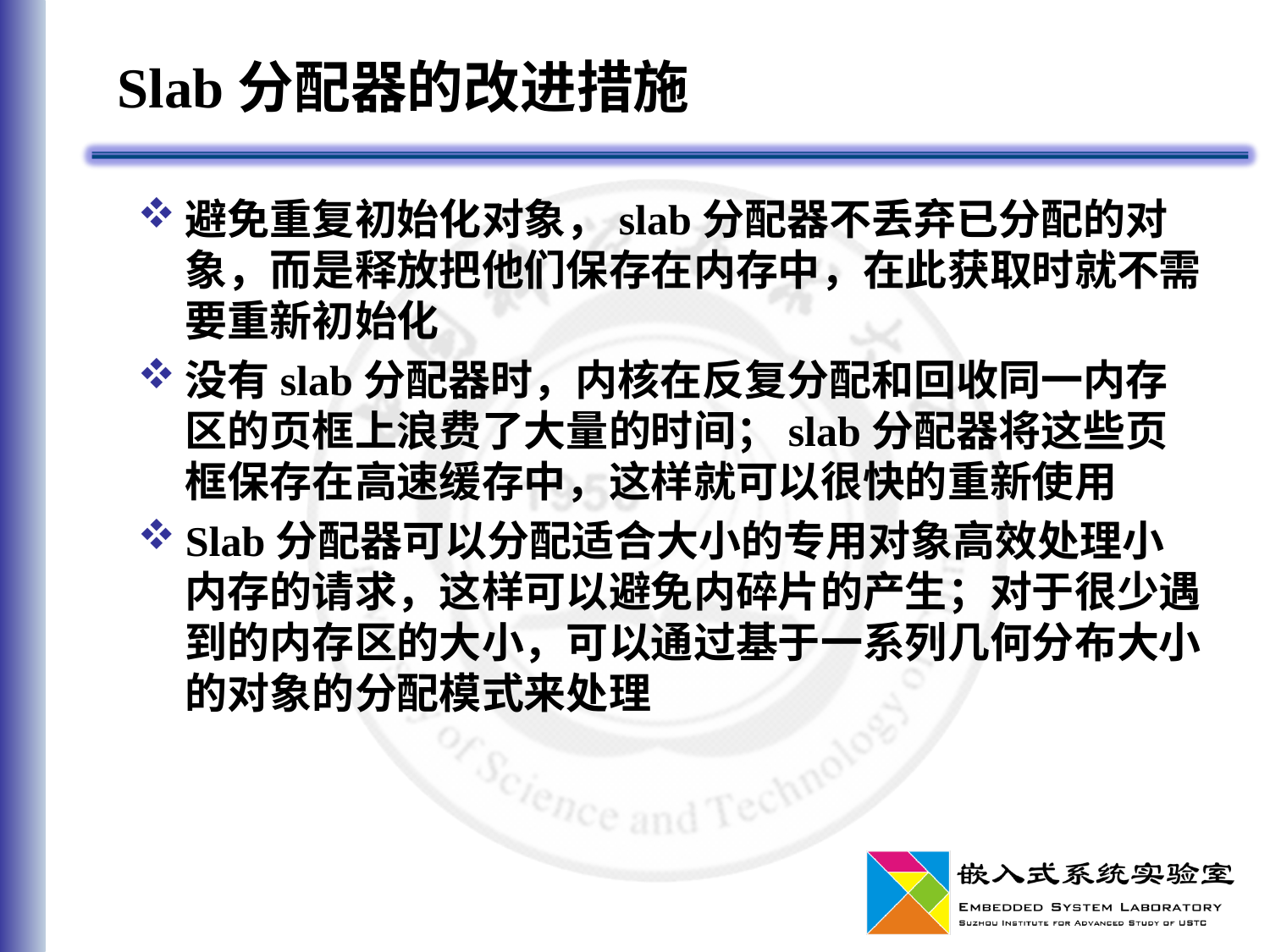

# Slab分配器的改进措施
避免重复初始化对象，slab分配器不丢弃已分配的对象，而是释放把他们保存在内存中，在此获取时就不需要重新初始化
没有slab分配器时，内核在反复分配和回收同一内存区的页框上浪费了大量的时间；slab分配器将这些页框保存在高速缓存中，这样就可以很快的重新使用
Slab分配器可以分配适合大小的专用对象高效处理小内存的请求，这样可以避免内碎片的产生；对于很少遇到的内存区的大小，可以通过基于一系列几何分布大小的对象的分配模式来处理